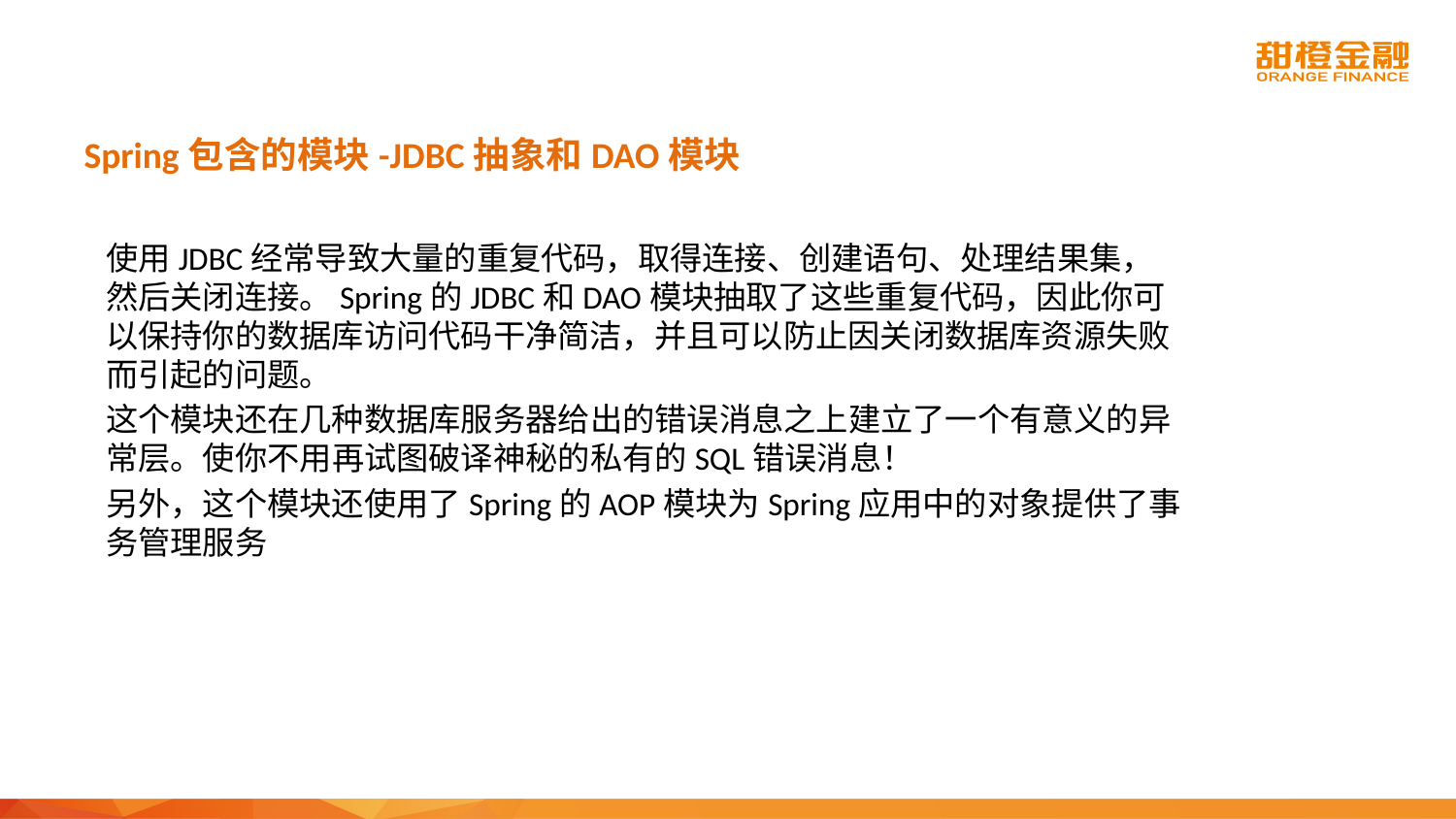

Spring包含的模块-JDBC抽象和DAO模块
使用JDBC经常导致大量的重复代码，取得连接、创建语句、处理结果集，然后关闭连接。Spring的JDBC和DAO模块抽取了这些重复代码，因此你可以保持你的数据库访问代码干净简洁，并且可以防止因关闭数据库资源失败而引起的问题。
这个模块还在几种数据库服务器给出的错误消息之上建立了一个有意义的异常层。使你不用再试图破译神秘的私有的SQL错误消息！
另外，这个模块还使用了Spring的AOP模块为Spring应用中的对象提供了事务管理服务